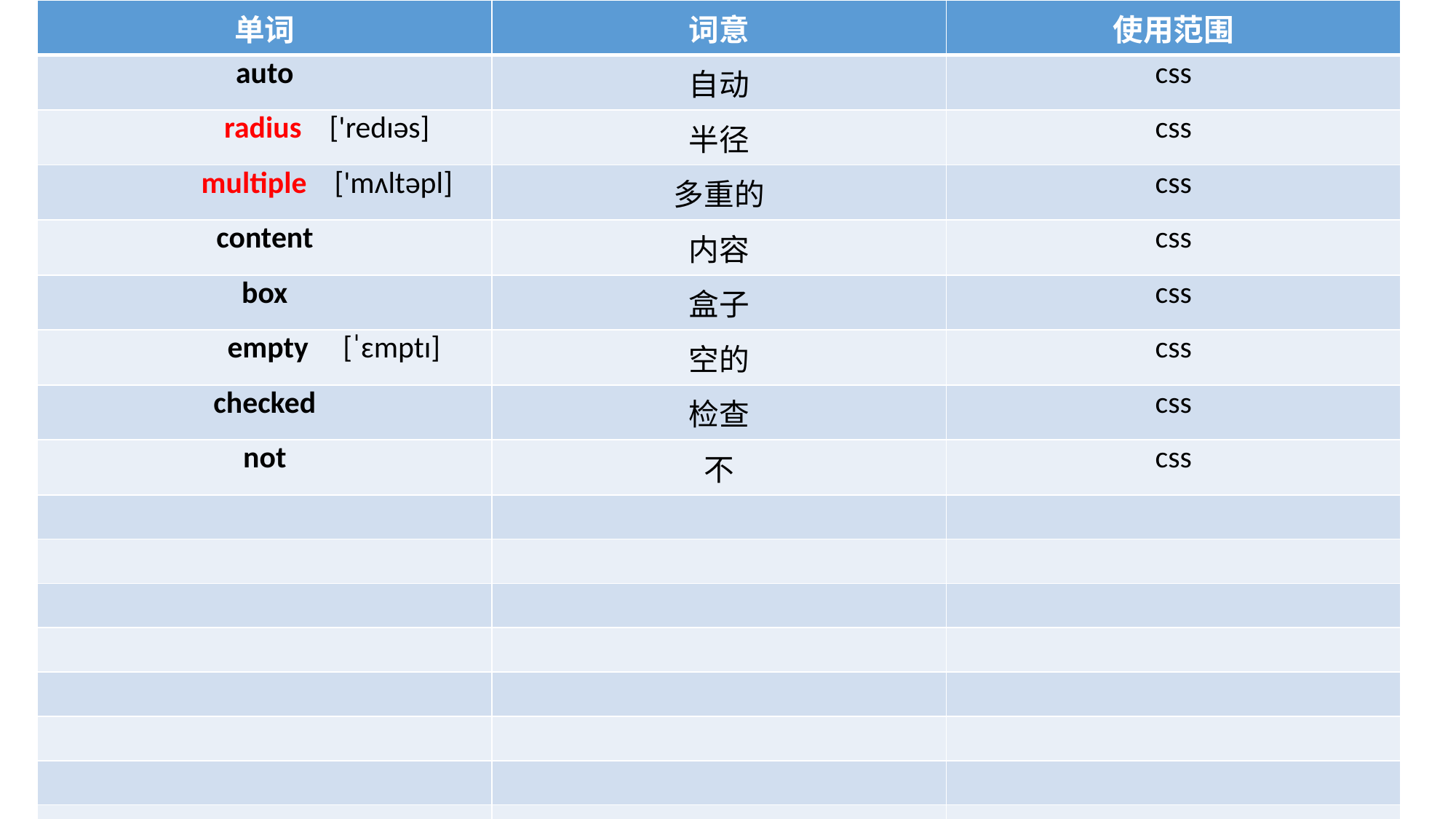

| 单词 | 词意 | 使用范围 |
| --- | --- | --- |
| auto | 自动 | css |
| radius ['redɪəs] | 半径 | css |
| multiple ['mʌltəpl] | 多重的 | css |
| content | 内容 | css |
| box | 盒子 | css |
| empty [ˈɛmptɪ] | 空的 | css |
| checked | 检查 | css |
| not | 不 | css |
|  |  |  |
|  |  |  |
|  |  |  |
|  |  |  |
|  |  |  |
|  |  |  |
|  |  |  |
|  |  |  |